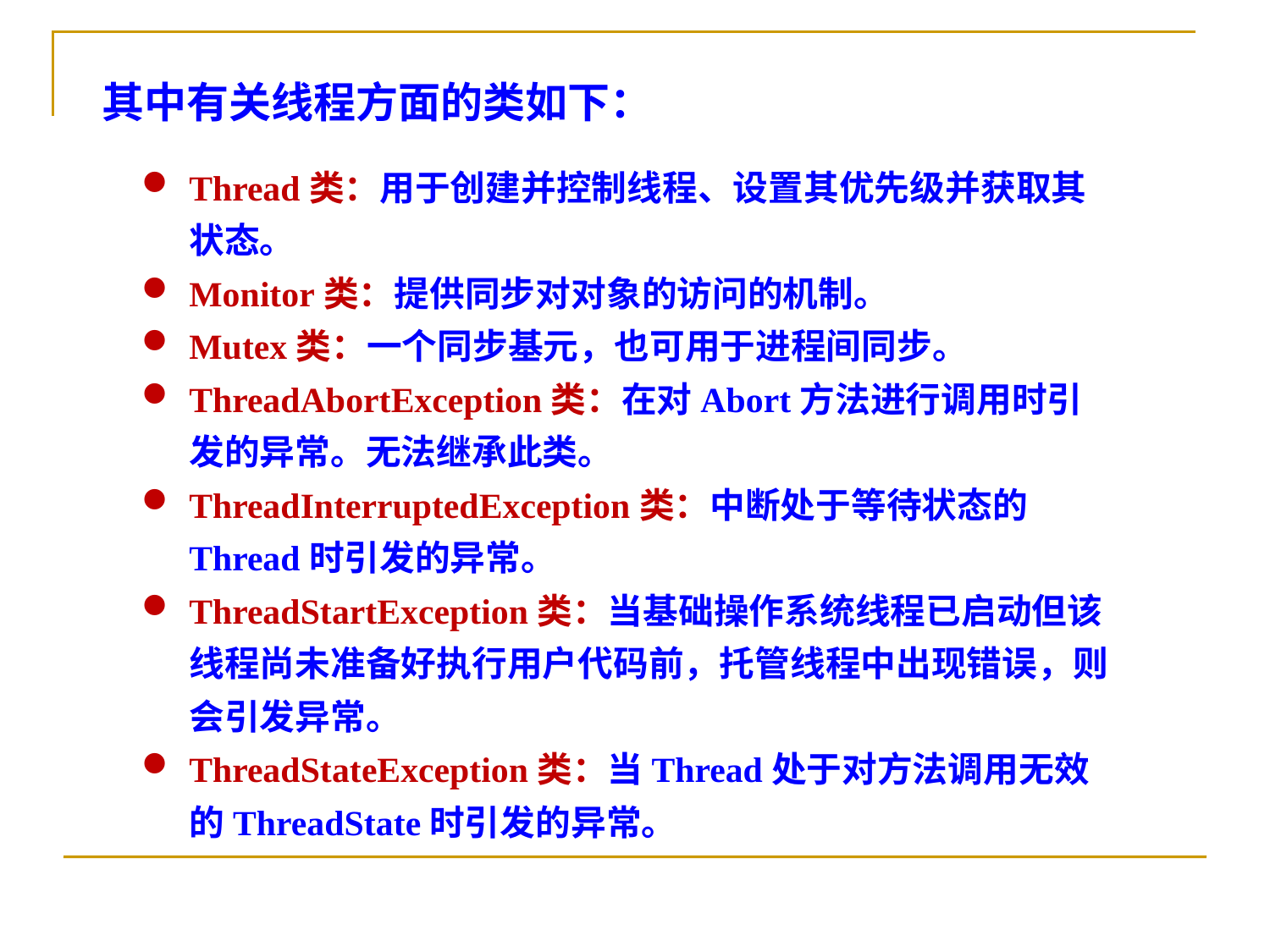

其中有关线程方面的类如下：
Thread类：用于创建并控制线程、设置其优先级并获取其状态。
Monitor类：提供同步对对象的访问的机制。
Mutex类：一个同步基元，也可用于进程间同步。
ThreadAbortException类：在对Abort方法进行调用时引发的异常。无法继承此类。
ThreadInterruptedException类：中断处于等待状态的Thread时引发的异常。
ThreadStartException类：当基础操作系统线程已启动但该线程尚未准备好执行用户代码前，托管线程中出现错误，则会引发异常。
ThreadStateException类：当Thread处于对方法调用无效的ThreadState时引发的异常。